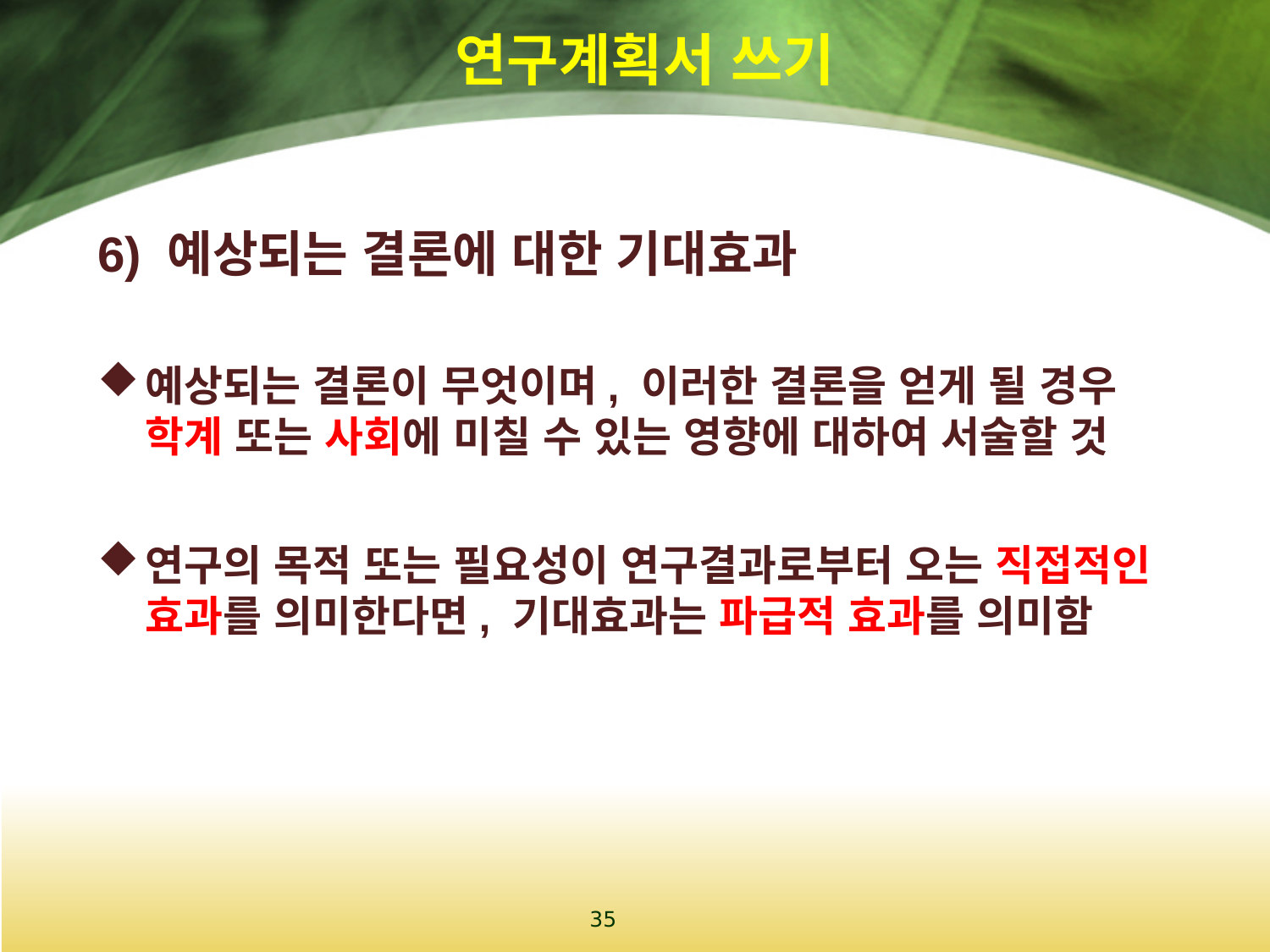

# 연구계획서 쓰기
6) 예상되는 결론에 대한 기대효과

예상되는 결론이 무엇이며, 이러한 결론을 얻게 될 경우 학계 또는 사회에 미칠 수 있는 영향에 대하여 서술할 것

연구의 목적 또는 필요성이 연구결과로부터 오는 직접적인 효과를 의미한다면, 기대효과는 파급적 효과를 의미함

35